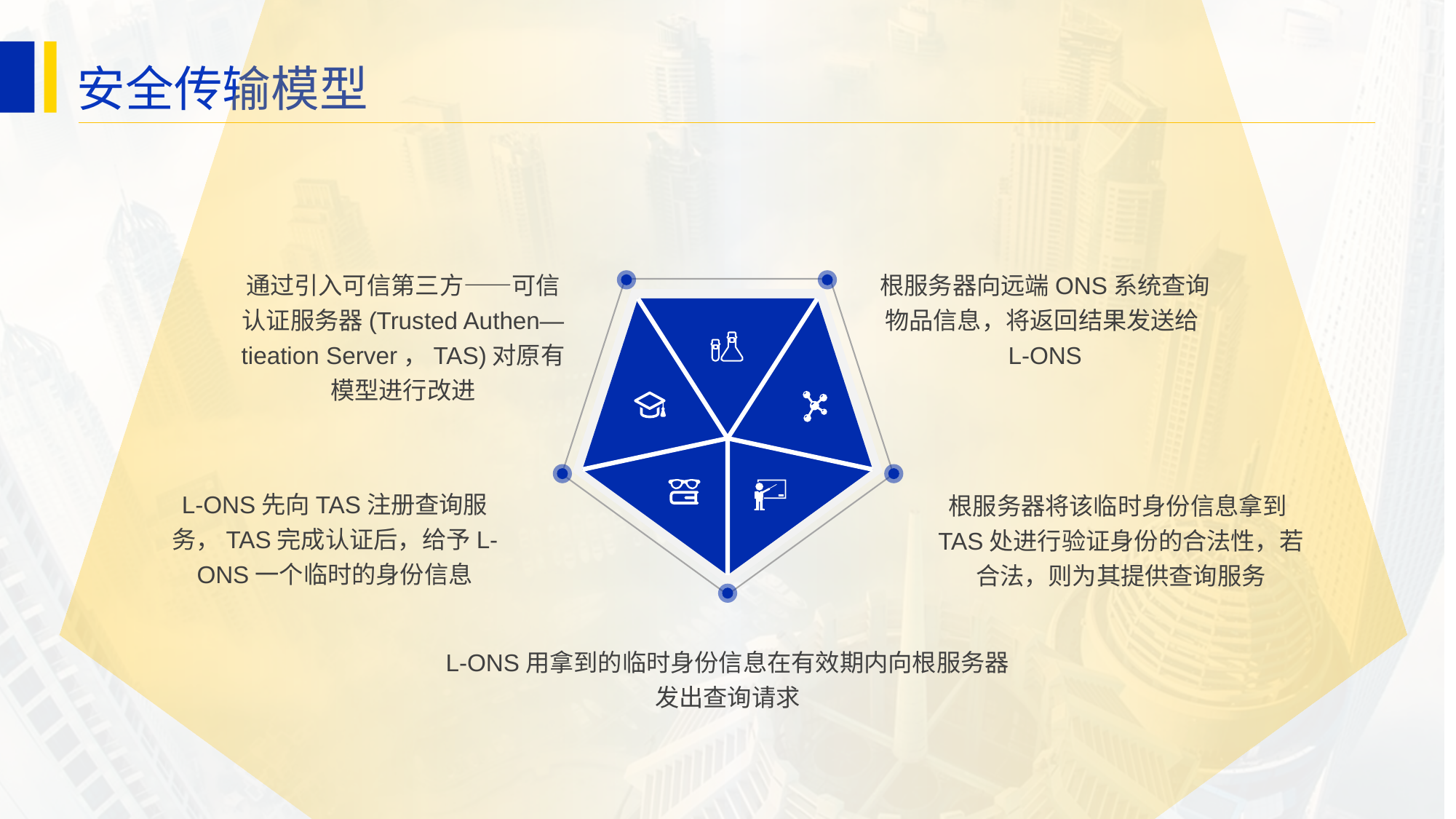

安全传输模型
通过引入可信第三方——可信认证服务器(Trusted Authen—
tieation Server，TAS)对原有模型进行改进
根服务器向远端ONS系统查询物品信息，将返回结果发送给L-ONS

L-ONS先向TAS注册查询服务，TAS完成认证后，给予L-ONS一个临时的身份信息

根服务器将该临时身份信息拿到TAS处进行验证身份的合法性，若合法，则为其提供查询服务

L-ONS用拿到的临时身份信息在有效期内向根服务器发出查询请求